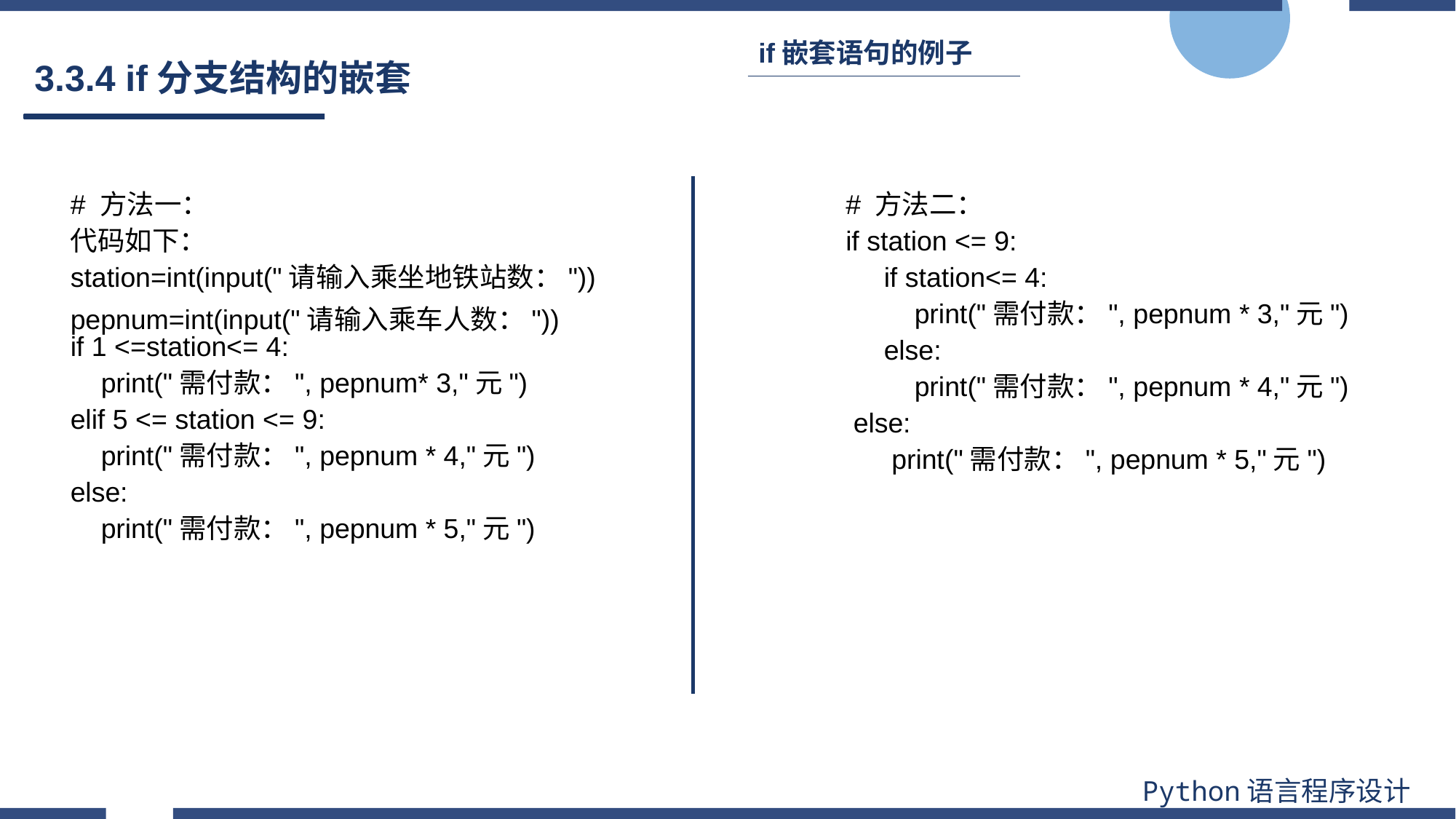

if嵌套语句的例子
# 3.3.4 if分支结构的嵌套
# 方法一：
代码如下：
station=int(input("请输入乘坐地铁站数："))
pepnum=int(input("请输入乘车人数："))
if 1 <=station<= 4:
    print("需付款：", pepnum* 3,"元")
elif 5 <= station <= 9:
    print("需付款：", pepnum * 4,"元")
else:
    print("需付款：", pepnum * 5,"元")
# 方法二：
if station <= 9:
     if station<= 4:
         print("需付款：", pepnum * 3,"元")
     else:
         print("需付款：", pepnum * 4,"元")
 else:
      print("需付款：", pepnum * 5,"元")